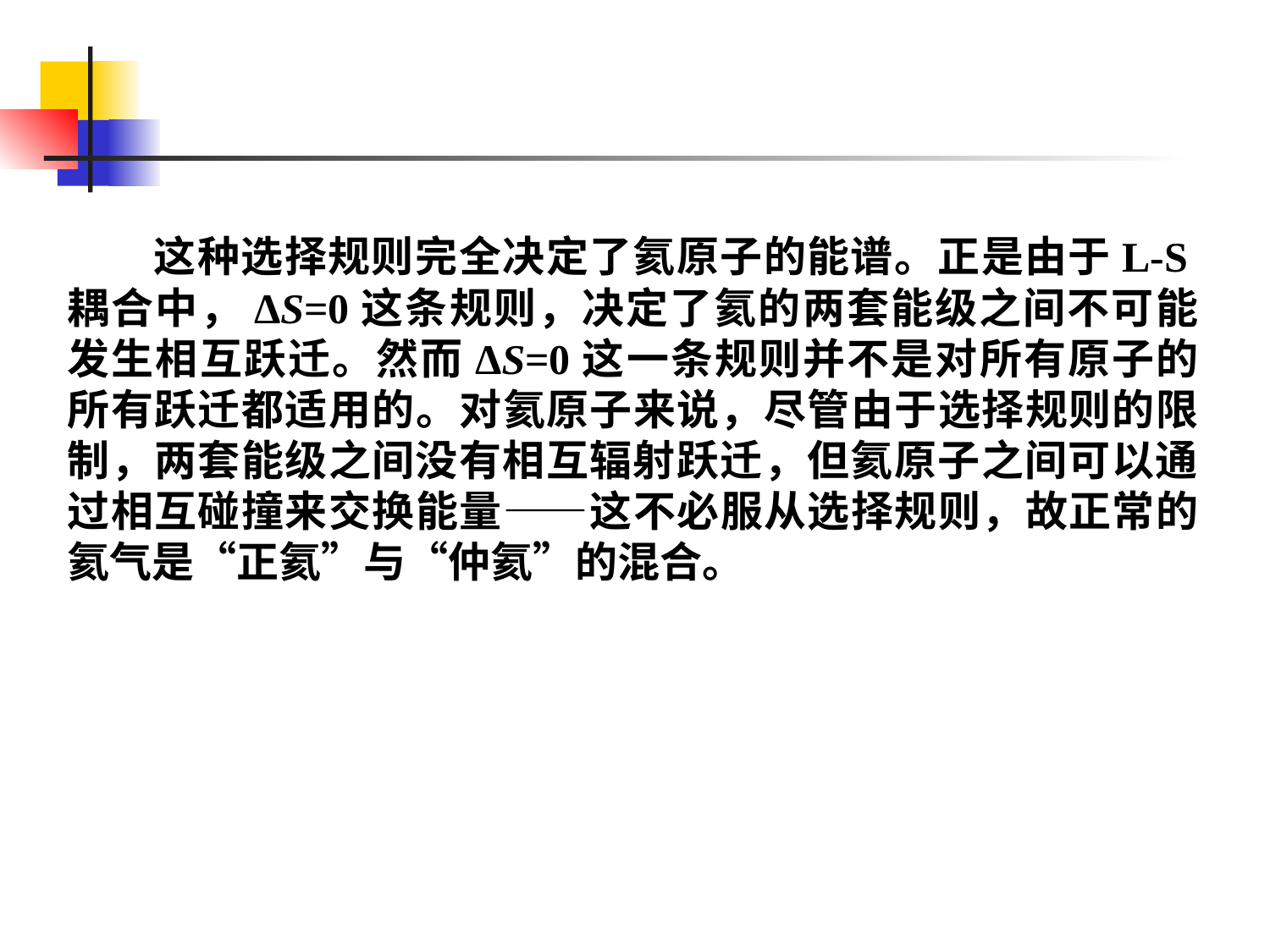

这种选择规则完全决定了氦原子的能谱。正是由于L-S耦合中，ΔS=0这条规则，决定了氦的两套能级之间不可能发生相互跃迁。然而ΔS=0这一条规则并不是对所有原子的所有跃迁都适用的。对氦原子来说，尽管由于选择规则的限制，两套能级之间没有相互辐射跃迁，但氦原子之间可以通过相互碰撞来交换能量——这不必服从选择规则，故正常的氦气是“正氦”与“仲氦”的混合。